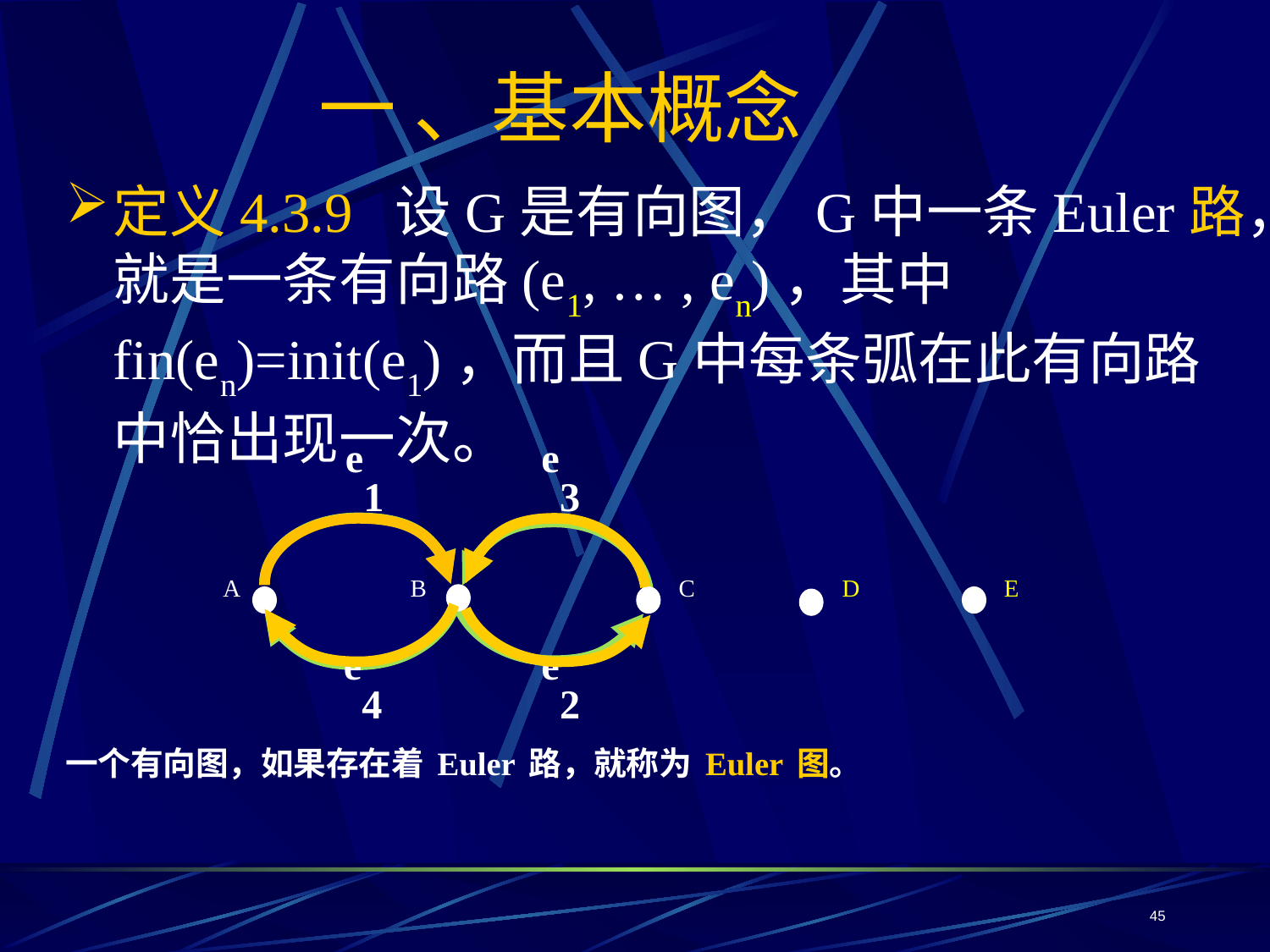

# 一 、基本概念
定义4.3.9  设G是有向图，G中一条Euler路，就是一条有向路(e1, … , en)，其中fin(en)=init(e1)，而且G中每条弧在此有向路中恰出现一次。
e1
e3

A
B
C
D
E

e4
e2

一个有向图，如果存在着Euler路，就称为Euler图。
45